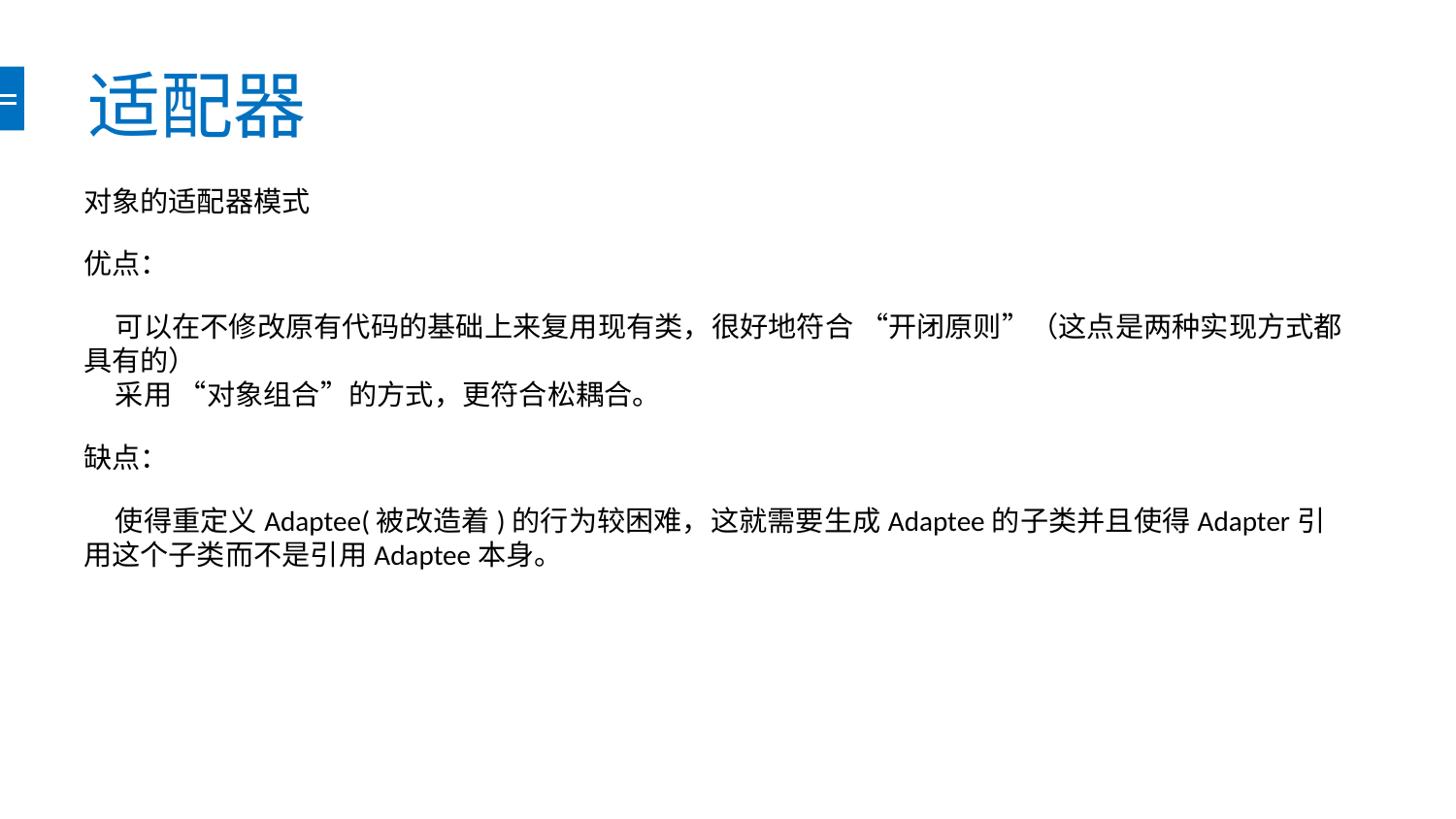

# 适配器
对象的适配器模式

优点：

    可以在不修改原有代码的基础上来复用现有类，很好地符合 “开闭原则”（这点是两种实现方式都具有的）
    采用 “对象组合”的方式，更符合松耦合。

缺点：

    使得重定义Adaptee(被改造着)的行为较困难，这就需要生成Adaptee的子类并且使得Adapter引用这个子类而不是引用Adaptee本身。